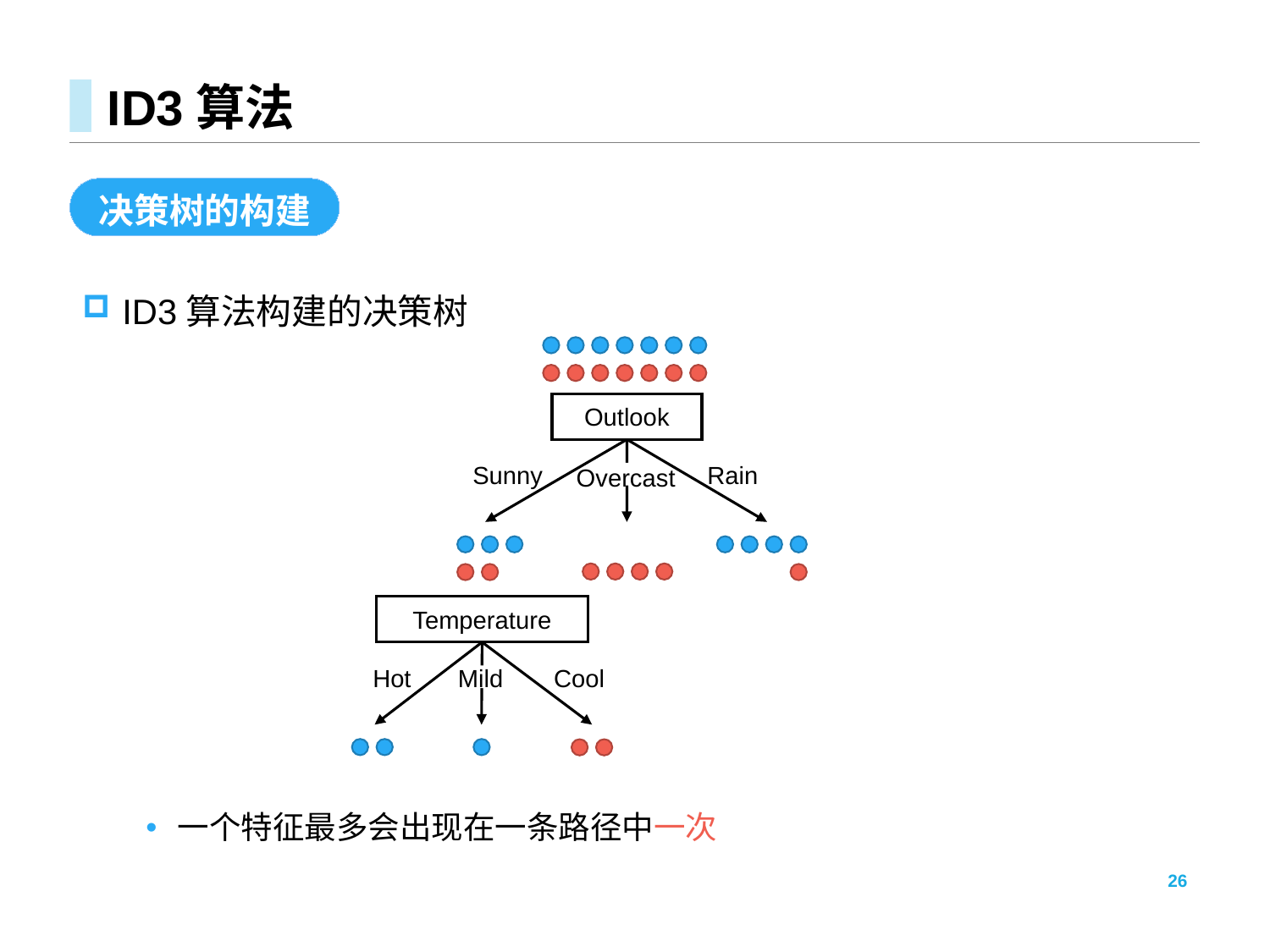

# ID3算法
决策树的构建
ID3算法构建的决策树

Outlook
Sunny
Rain
Overcast

Temperature
Hot
Mild
Cool

一个特征最多会出现在一条路径中一次
26